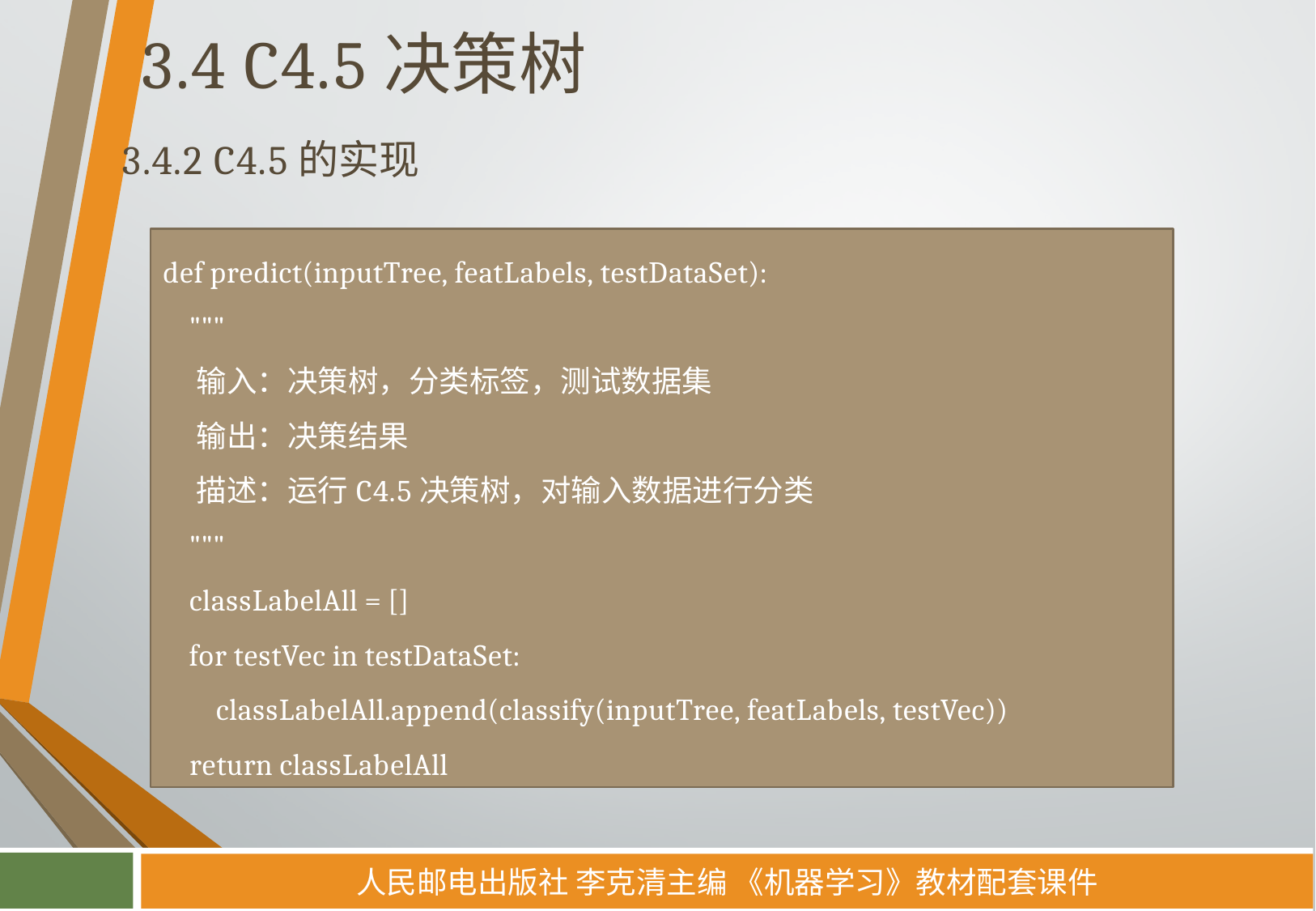

# 3.4 C4.5决策树
3.4.2 C4.5的实现
def predict(inputTree, featLabels, testDataSet):
    """
    输入：决策树，分类标签，测试数据集
    输出：决策结果
    描述：运行C4.5决策树，对输入数据进行分类
    """
    classLabelAll = []
    for testVec in testDataSet:
        classLabelAll.append(classify(inputTree, featLabels, testVec))
    return classLabelAll